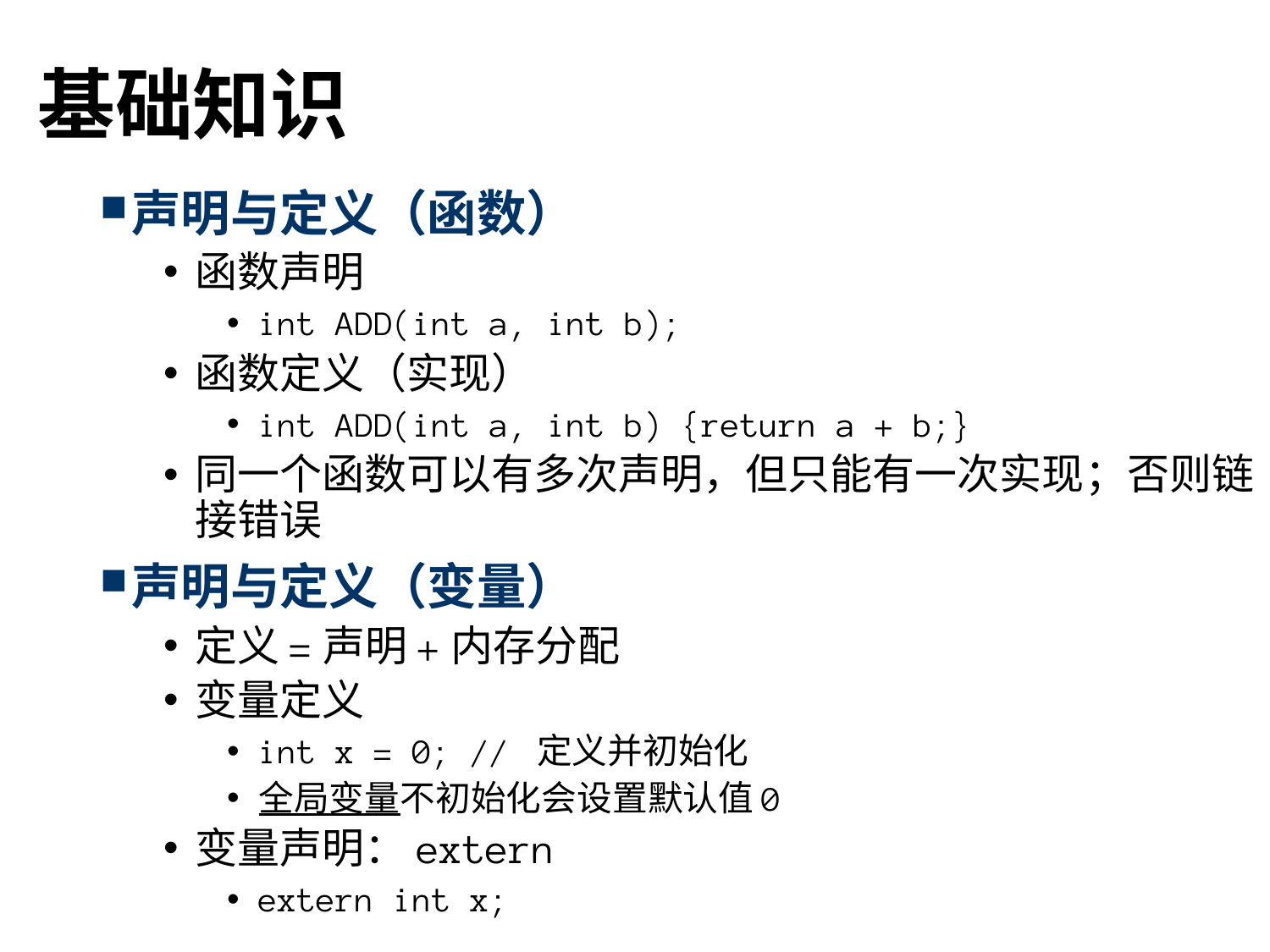

# 基础知识
声明与定义（函数）
函数声明
int ADD(int a, int b);
函数定义（实现）
int ADD(int a, int b) {return a + b;}
同一个函数可以有多次声明，但只能有一次实现；否则链接错误
声明与定义（变量）
定义=声明+内存分配
变量定义
int x = 0; // 定义并初始化
全局变量不初始化会设置默认值0
变量声明：extern
extern int x;